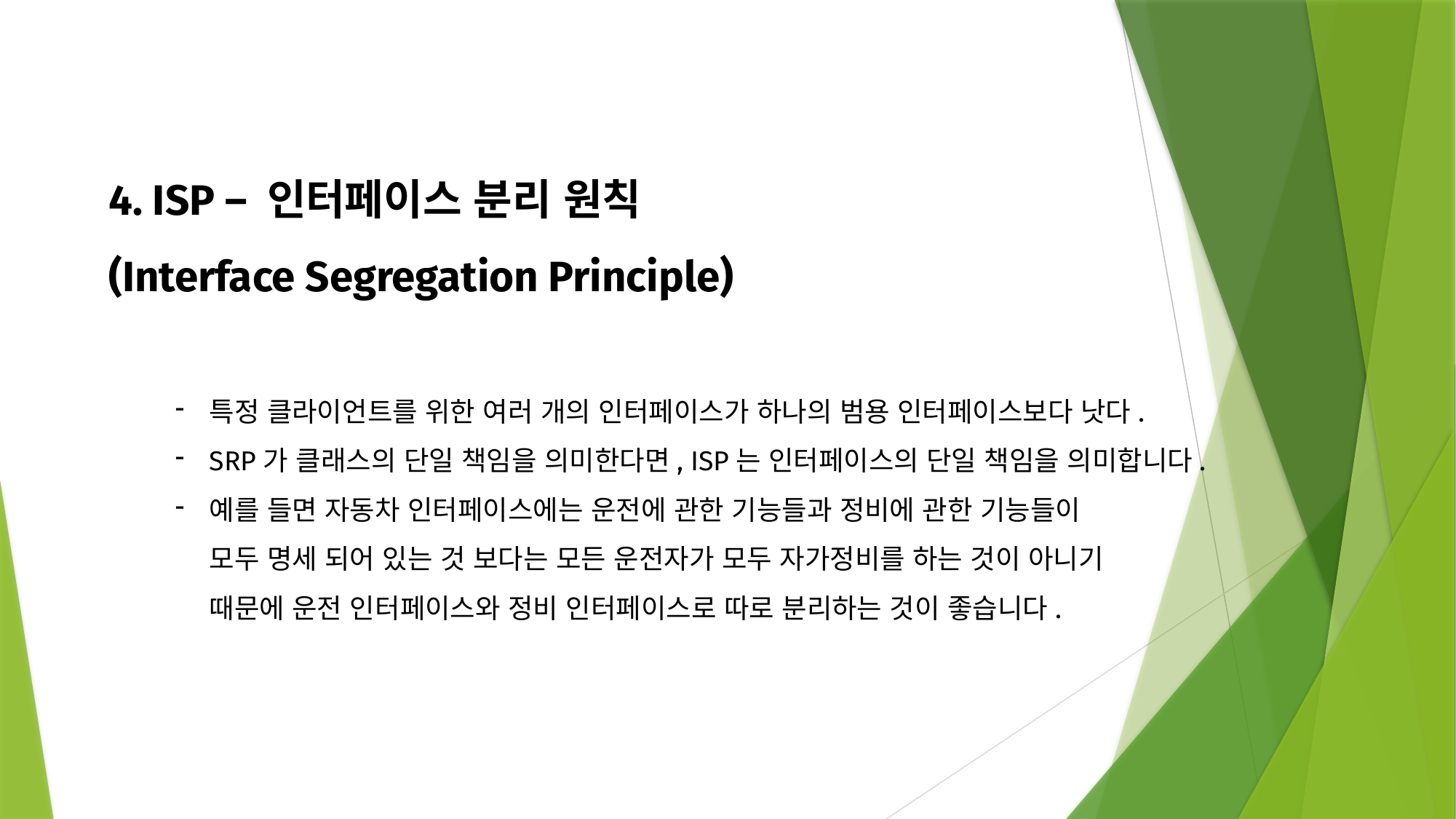

4. ISP – 인터페이스 분리 원칙
(Interface Segregation Principle)
특정 클라이언트를 위한 여러 개의 인터페이스가 하나의 범용 인터페이스보다 낫다.
SRP가 클래스의 단일 책임을 의미한다면, ISP는 인터페이스의 단일 책임을 의미합니다.
예를 들면 자동차 인터페이스에는 운전에 관한 기능들과 정비에 관한 기능들이
모두 명세 되어 있는 것 보다는 모든 운전자가 모두 자가정비를 하는 것이 아니기
때문에 운전 인터페이스와 정비 인터페이스로 따로 분리하는 것이 좋습니다.